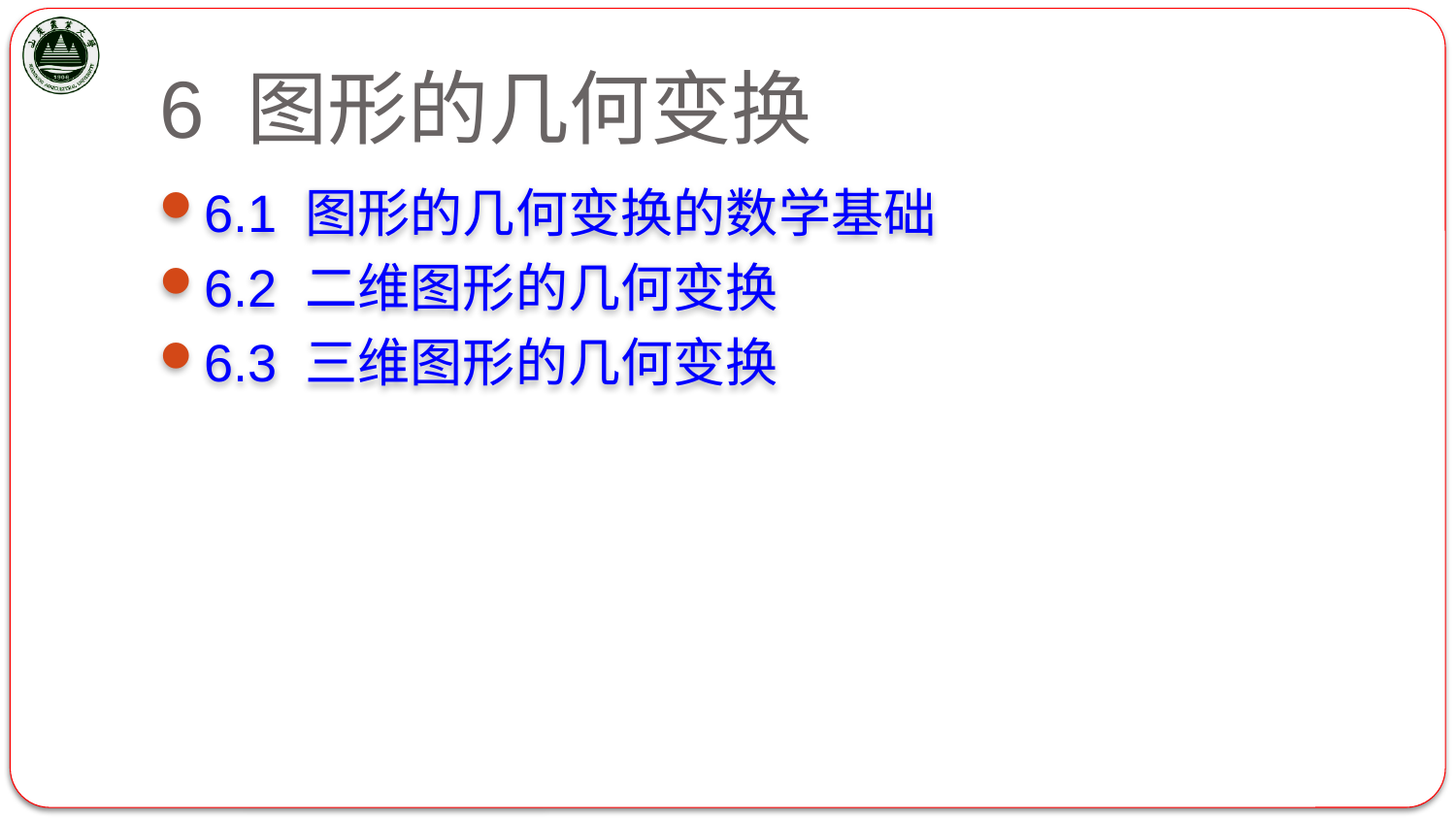

# 6 图形的几何变换
6.1 图形的几何变换的数学基础
6.2 二维图形的几何变换
6.3 三维图形的几何变换